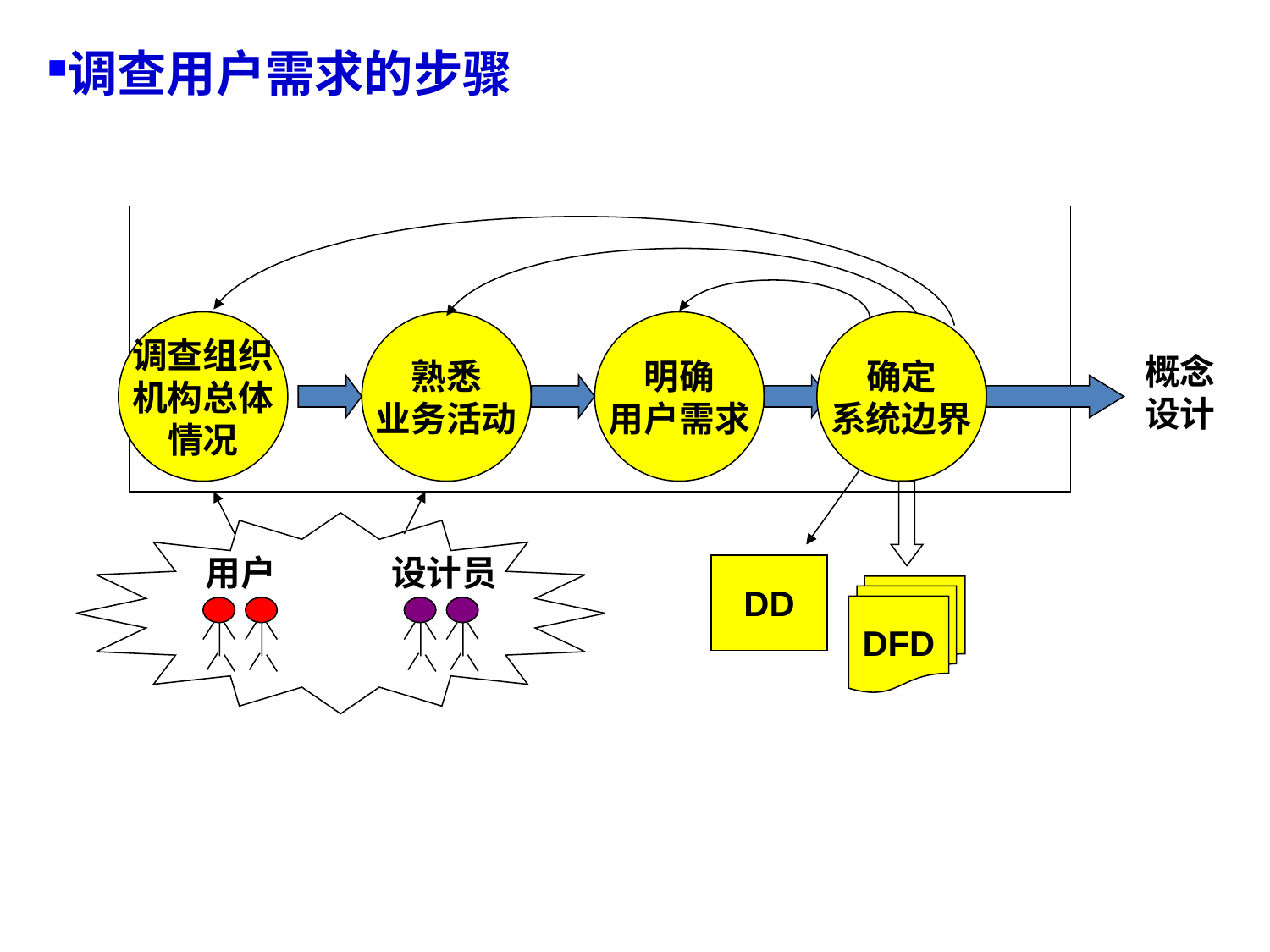

调查用户需求的步骤
7.5 数据库设计—需求分析

调查组织
机构总体
情况
熟悉
业务活动
明确
用户需求
确定
系统边界
概念
设计

用户
设计员
DD
DFD